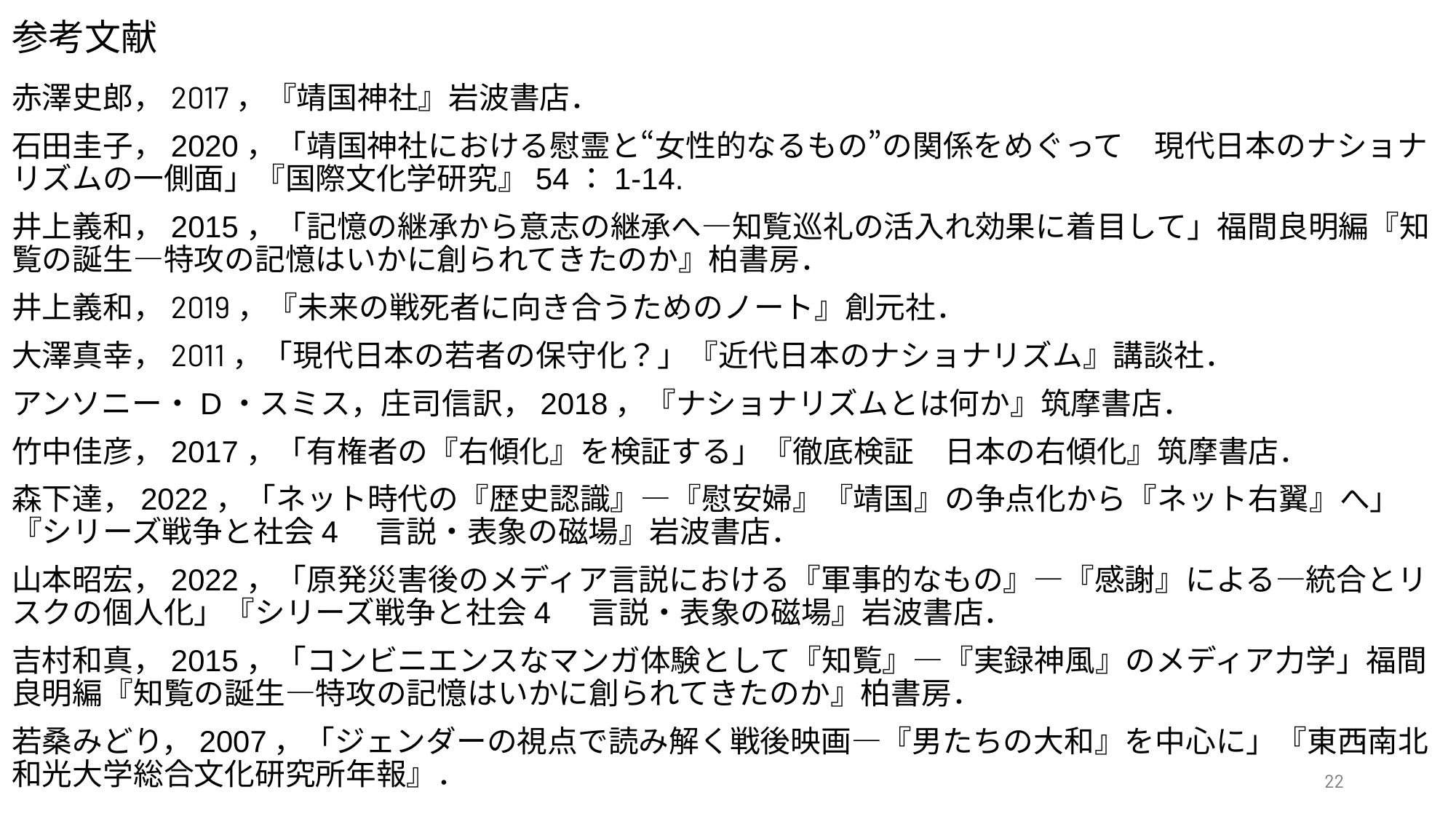

# 参考文献
赤澤史郎，2017，『靖国神社』岩波書店．
石田圭子，2020，「靖国神社における慰霊と“女性的なるもの”の関係をめぐって　現代日本のナショナリズムの一側面」『国際文化学研究』54：1‐14.
井上義和，2015，「記憶の継承から意志の継承へ―知覧巡礼の活入れ効果に着目して」福間良明編『知覧の誕生―特攻の記憶はいかに創られてきたのか』柏書房．
井上義和，2019，『未来の戦死者に向き合うためのノート』創元社．
大澤真幸，2011，「現代日本の若者の保守化？」『近代日本のナショナリズム』講談社．
アンソニー・D・スミス，庄司信訳，2018，『ナショナリズムとは何か』筑摩書店．
竹中佳彦，2017，「有権者の『右傾化』を検証する」『徹底検証　日本の右傾化』筑摩書店．
森下達，2022，「ネット時代の『歴史認識』―『慰安婦』『靖国』の争点化から『ネット右翼』へ」『シリーズ戦争と社会4　言説・表象の磁場』岩波書店．
山本昭宏，2022，「原発災害後のメディア言説における『軍事的なもの』―『感謝』による―統合とリスクの個人化」『シリーズ戦争と社会4　言説・表象の磁場』岩波書店．
吉村和真，2015，「コンビニエンスなマンガ体験として『知覧』―『実録神風』のメディア力学」福間良明編『知覧の誕生―特攻の記憶はいかに創られてきたのか』柏書房．
若桑みどり，2007，「ジェンダーの視点で読み解く戦後映画―『男たちの大和』を中心に」『東西南北 和光大学総合文化研究所年報』．

22